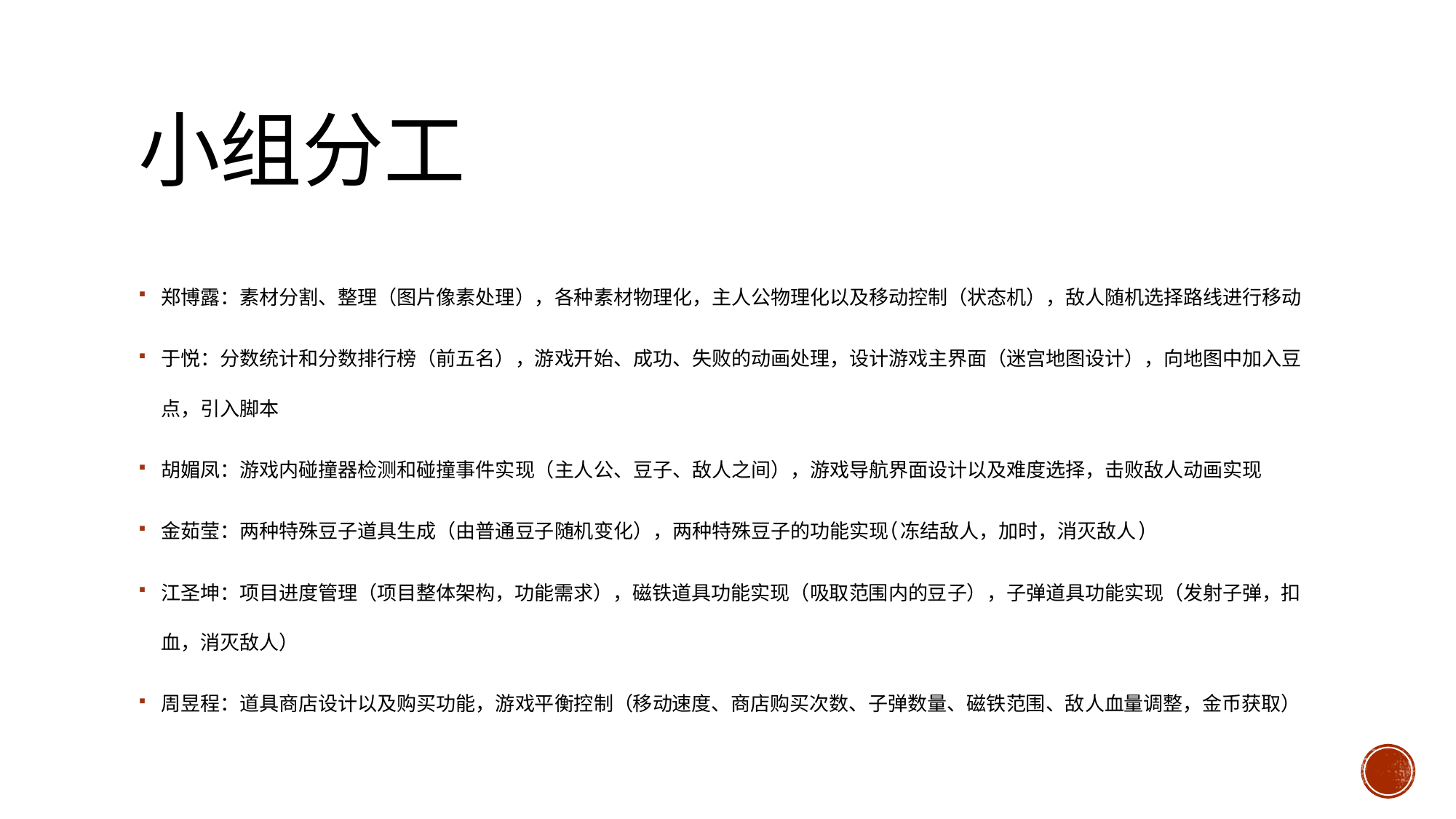

# 小组分工
郑博露：素材分割、整理（图片像素处理），各种素材物理化，主人公物理化以及移动控制（状态机），敌人随机选择路线进行移动
于悦：分数统计和分数排行榜（前五名），游戏开始、成功、失败的动画处理，设计游戏主界面（迷宫地图设计），向地图中加入豆点，引入脚本
胡媚凤：游戏内碰撞器检测和碰撞事件实现（主人公、豆子、敌人之间），游戏导航界面设计以及难度选择，击败敌人动画实现
金茹莹：两种特殊豆子道具生成（由普通豆子随机变化），两种特殊豆子的功能实现(冻结敌人，加时，消灭敌人)
江圣坤：项目进度管理（项目整体架构，功能需求），磁铁道具功能实现（吸取范围内的豆子），子弹道具功能实现（发射子弹，扣血，消灭敌人）
周昱程：道具商店设计以及购买功能，游戏平衡控制（移动速度、商店购买次数、子弹数量、磁铁范围、敌人血量调整，金币获取）